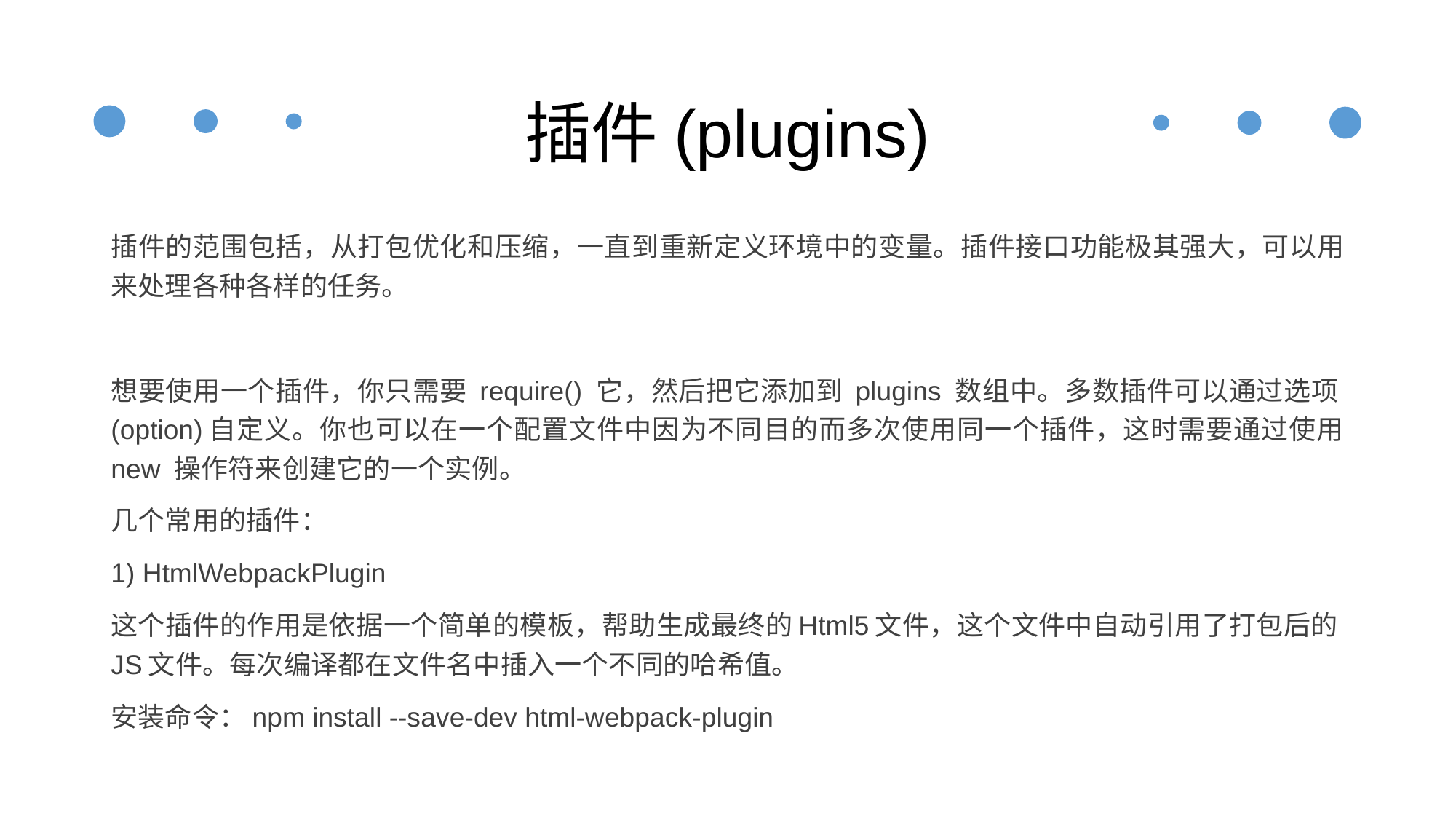

# 插件(plugins)
插件的范围包括，从打包优化和压缩，一直到重新定义环境中的变量。插件接口功能极其强大，可以用来处理各种各样的任务。

想要使用一个插件，你只需要 require() 它，然后把它添加到 plugins 数组中。多数插件可以通过选项(option)自定义。你也可以在一个配置文件中因为不同目的而多次使用同一个插件，这时需要通过使用 new 操作符来创建它的一个实例。
几个常用的插件：
1) HtmlWebpackPlugin
这个插件的作用是依据一个简单的模板，帮助生成最终的Html5文件，这个文件中自动引用了打包后的JS文件。每次编译都在文件名中插入一个不同的哈希值。
安装命令：npm install --save-dev html-webpack-plugin